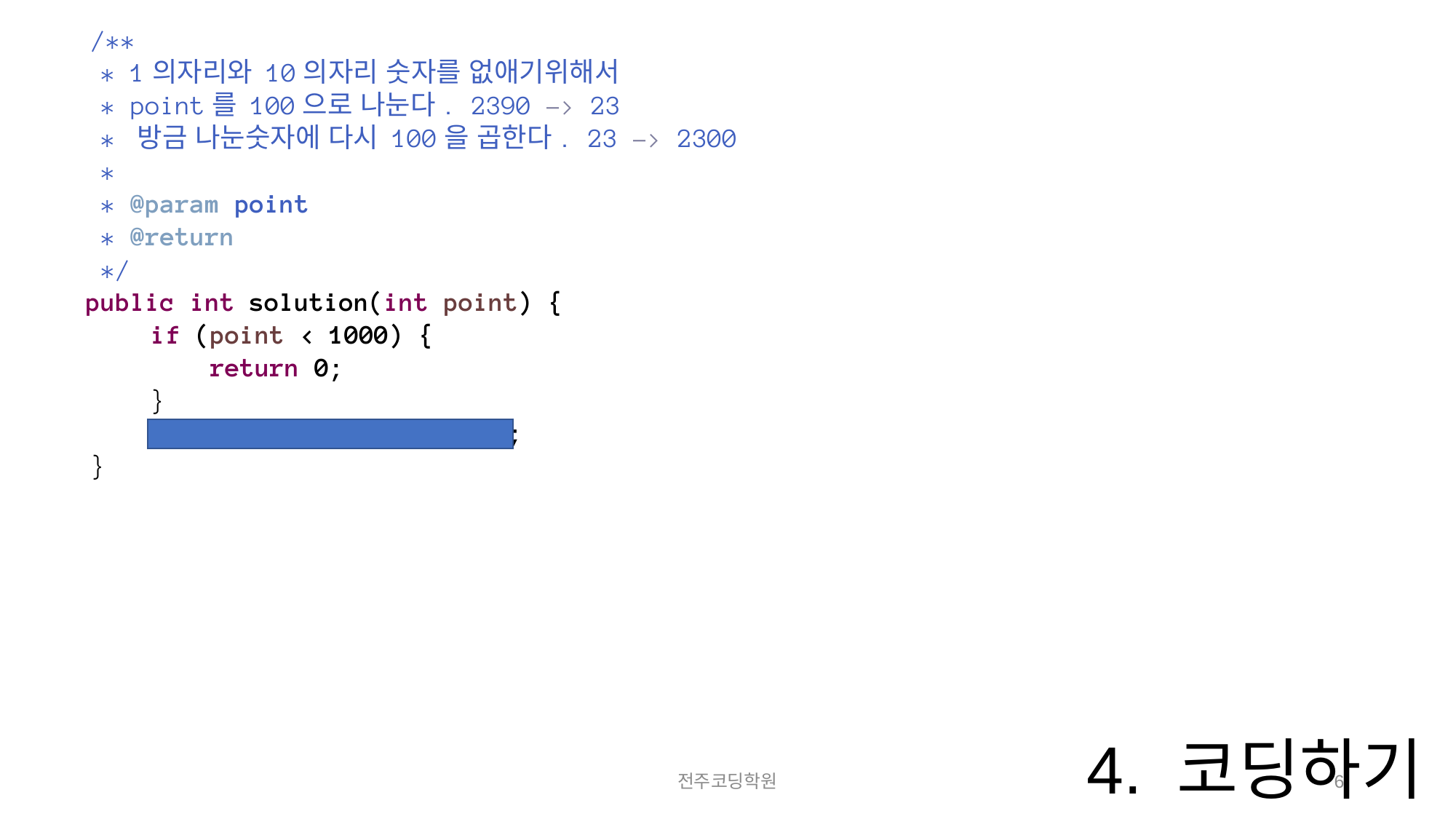

/**
 * 1의자리와 10의자리 숫자를 없애기위해서
 * point를 100으로 나눈다. 2390 -> 23
 * 방금 나눈숫자에 다시 100을 곱한다. 23 -> 2300
 *
 * @param point
 * @return
 */
public int solution(int point) {
        if (point < 1000) {
            return 0;
        }
        return point / 100 * 100;
    }

# 4. 코딩하기
전주코딩학원
6